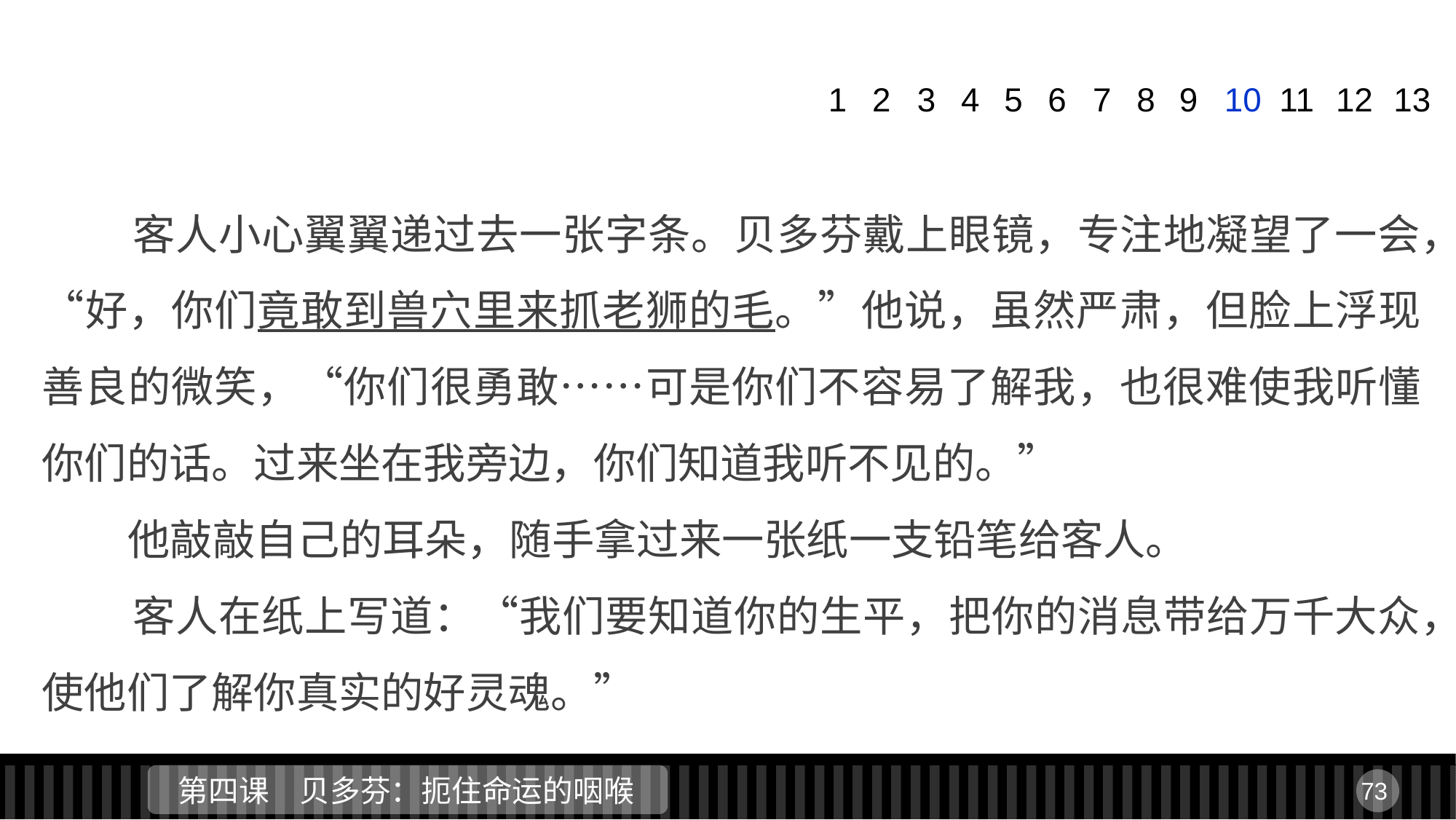

1
2
3
4
5
6
7
8
9
10
11
12
13
        客人小心翼翼递过去一张字条。贝多芬戴上眼镜，专注地凝望了一会，“好，你们竟敢到兽穴里来抓老狮的毛。”他说，虽然严肃，但脸上浮现善良的微笑，“你们很勇敢……可是你们不容易了解我，也很难使我听懂你们的话。过来坐在我旁边，你们知道我听不见的。”
        他敲敲自己的耳朵，随手拿过来一张纸一支铅笔给客人。
        客人在纸上写道：“我们要知道你的生平，把你的消息带给万千大众，使他们了解你真实的好灵魂。”